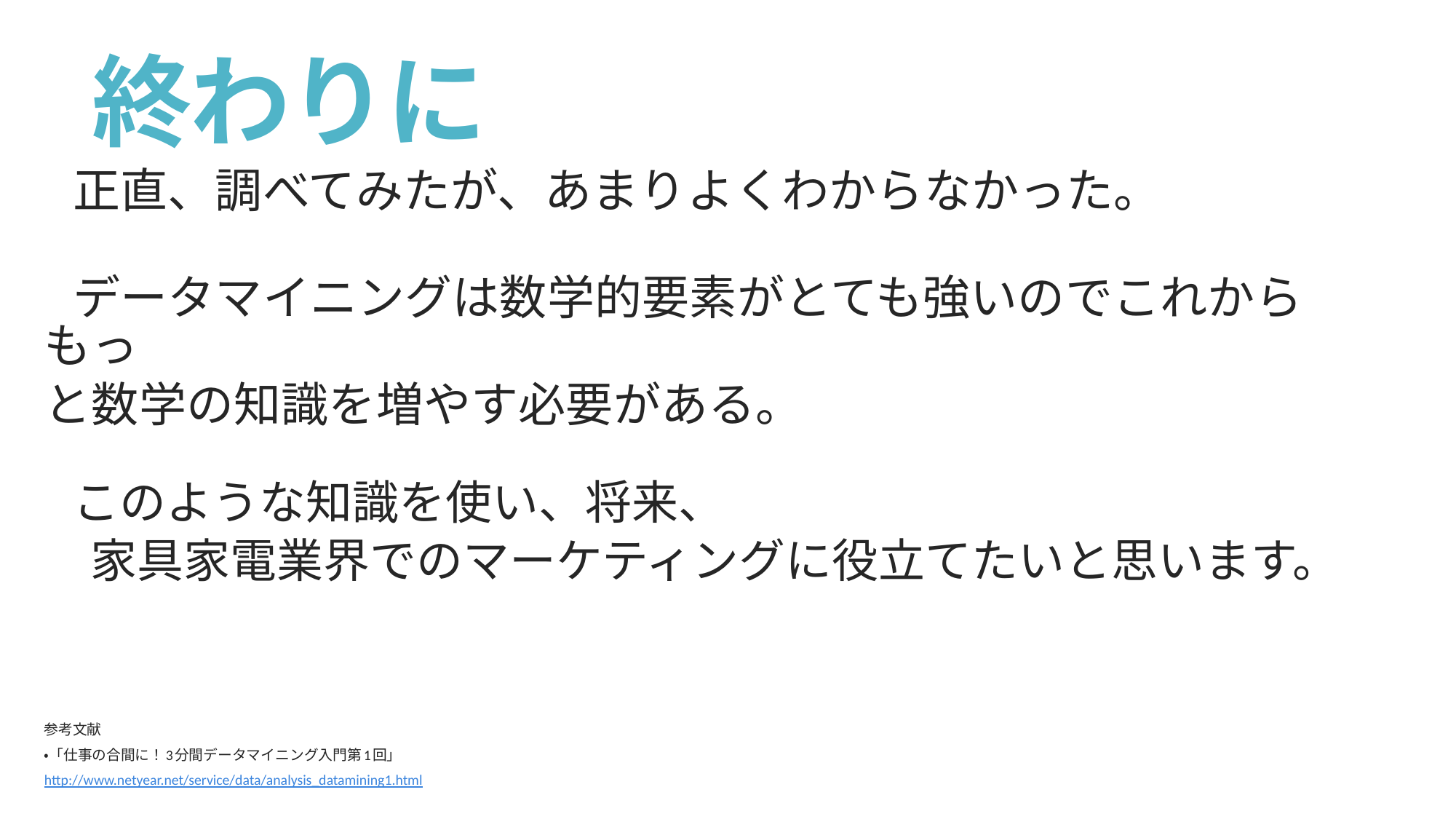

# 終わりに
　正直、調べてみたが、あまりよくわからなかった。

　データマイニングは数学的要素がとても強いのでこれからもっ
と数学の知識を増やす必要がある。

　このような知識を使い、将来、
　家具家電業界でのマーケティングに役立てたいと思います。

参考文献
・「仕事の合間に！3分間データマイニング入門第1回」
http://www.netyear.net/service/data/analysis_datamining1.html